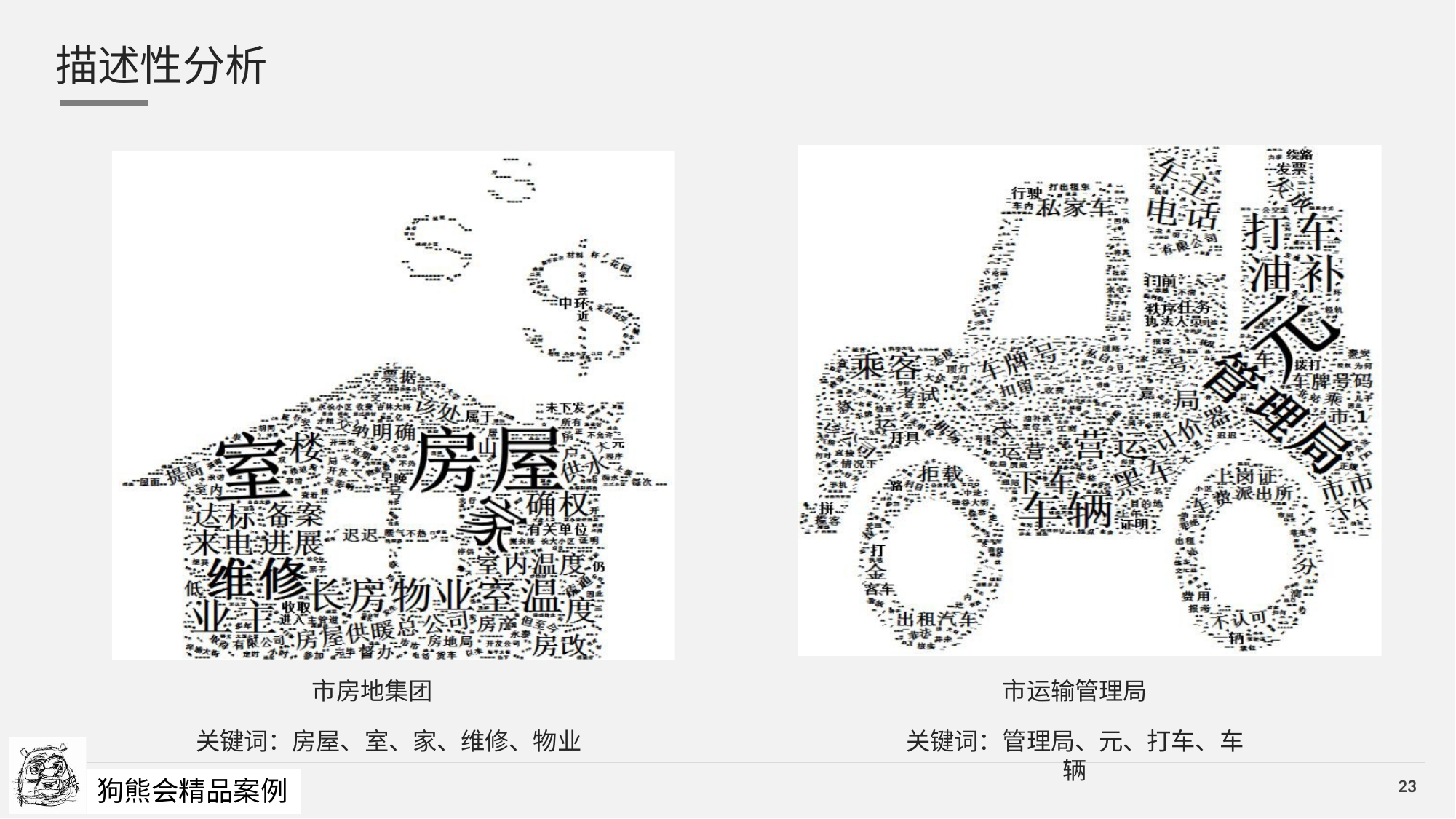

# 描述性分析

市房地集团
关键词：房屋、室、家、维修、物业
市运输管理局
关键词：管理局、元、打车、车辆

COMP

ANG LOGO OR NAME

狗熊会精品案例
23